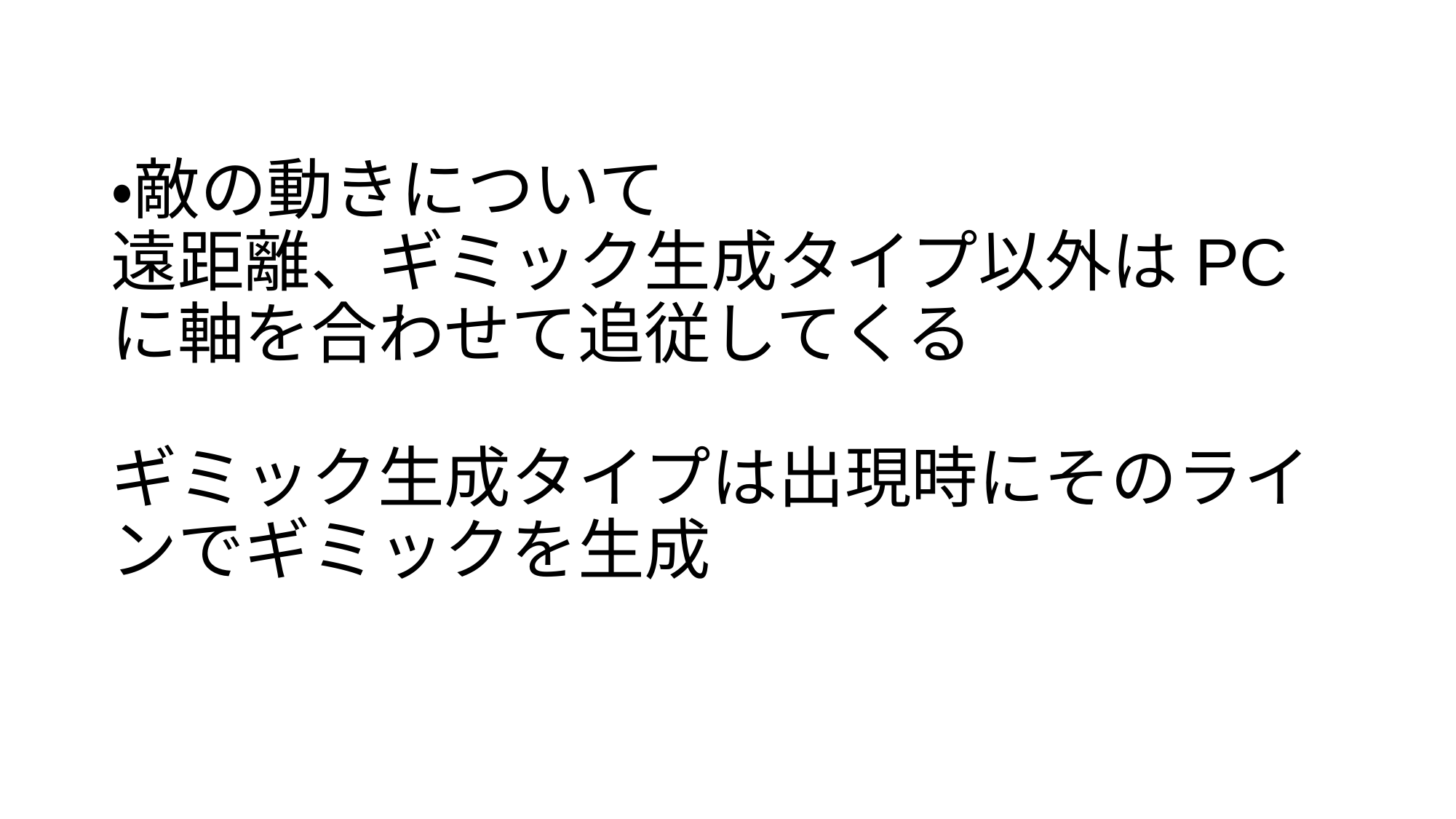

# ・敵の動きについて 遠距離、ギミック生成タイプ以外はPCに軸を合わせて追従してくる ギミック生成タイプは出現時にそのラインでギミックを生成